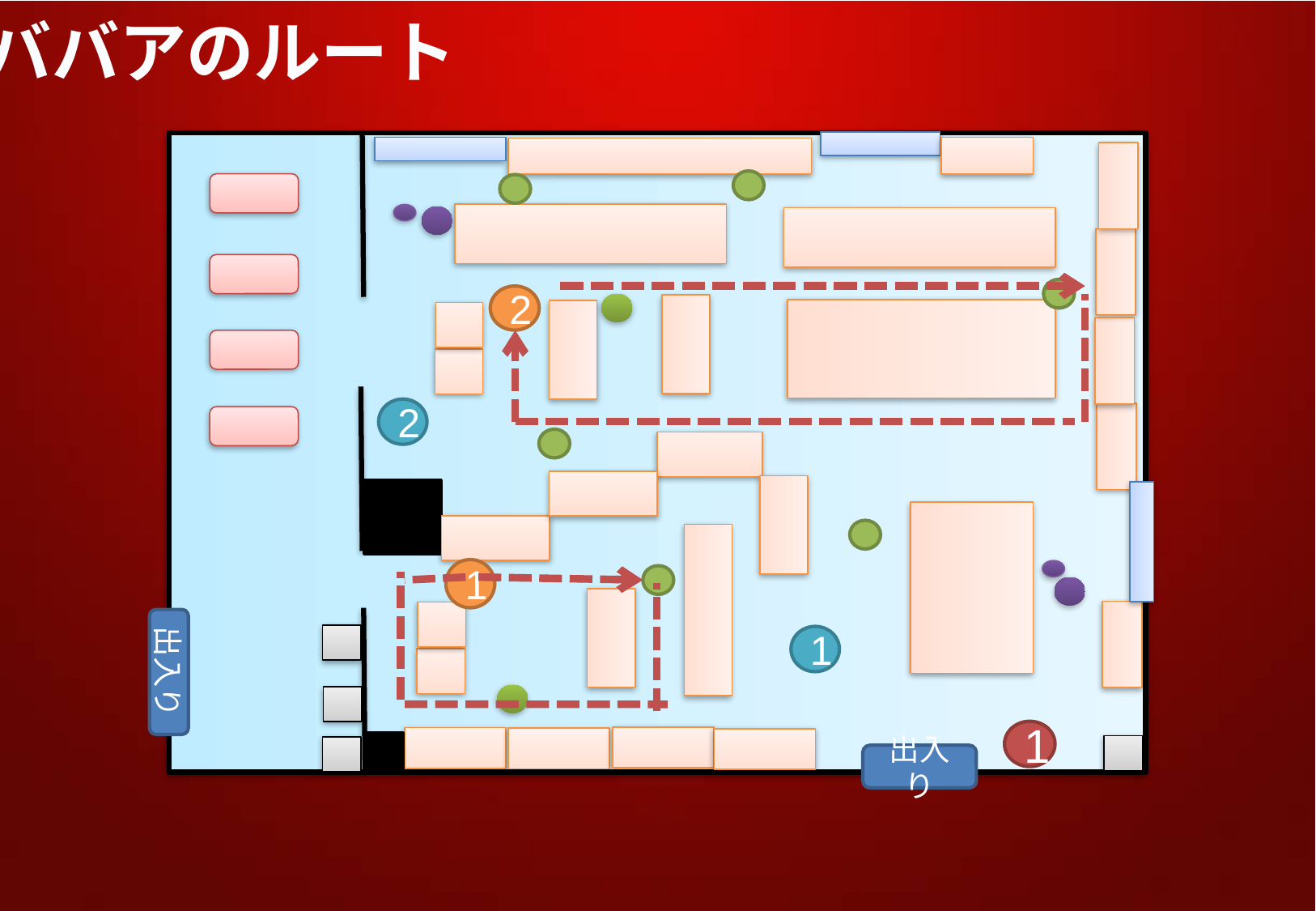

ババアのルート

出入り
出入り

2

2

1

1

1